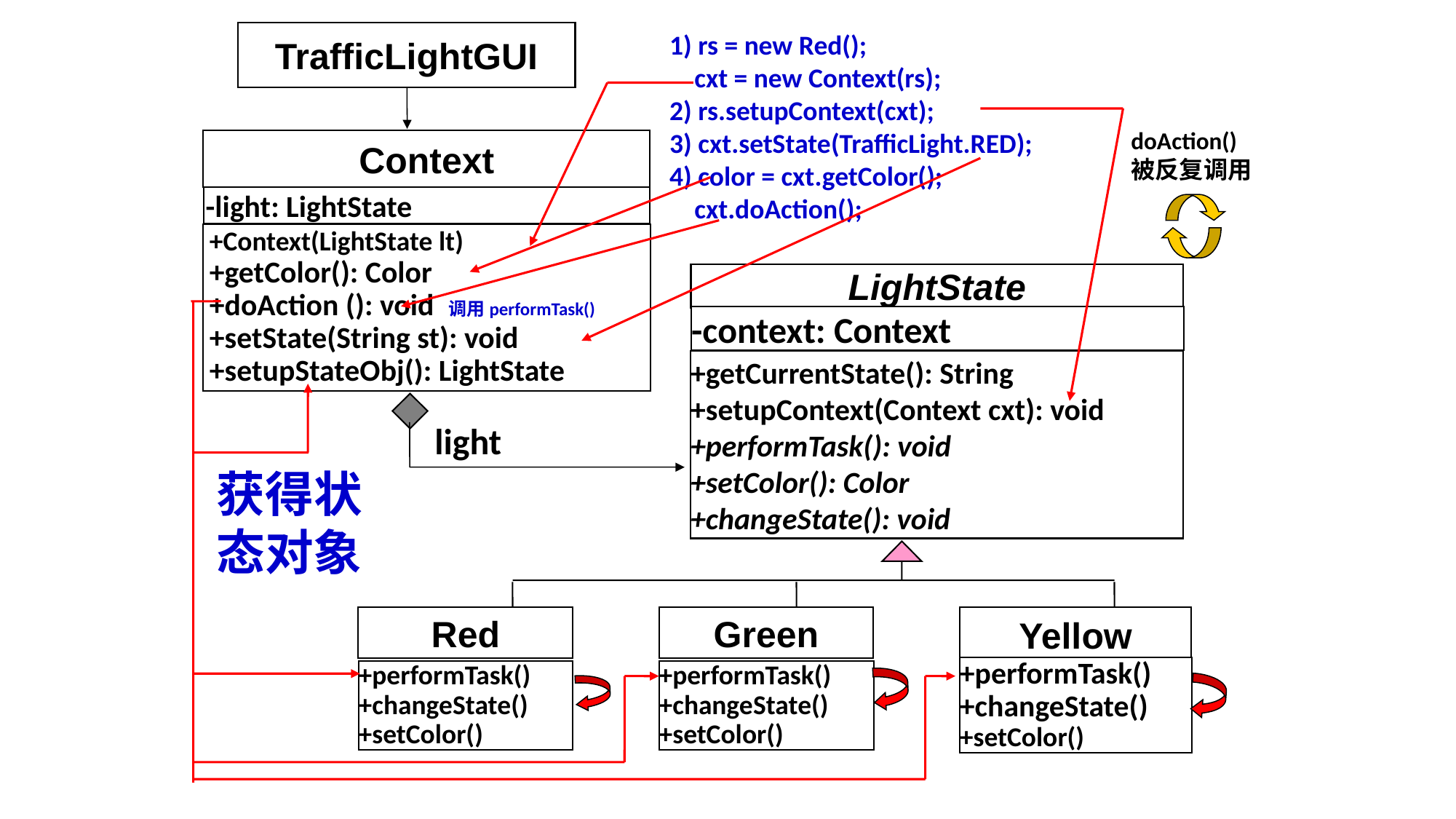

1) rs = new Red();
    cxt = new Context(rs);
2) rs.setupContext(cxt);
3) cxt.setState(TrafficLight.RED);
4) color = cxt.getColor();
    cxt.doAction();
TrafficLightGUI

doAction()被反复调用
Context

-light: LightState

+Context(LightState lt)
+getColor(): Color
+doAction (): void 调用performTask()
+setState(String st): void
+setupStateObj(): LightState

LightState

-context: Context
+getCurrentState(): String
+setupContext(Context cxt): void
+performTask(): void
+setColor(): Color
+changeState(): void

light

获得状态对象

Red
+performTask()
+changeState()
+setColor()
Yellow
+performTask()
+changeState()
+setColor()
Green
+performTask()
+changeState()
+setColor()